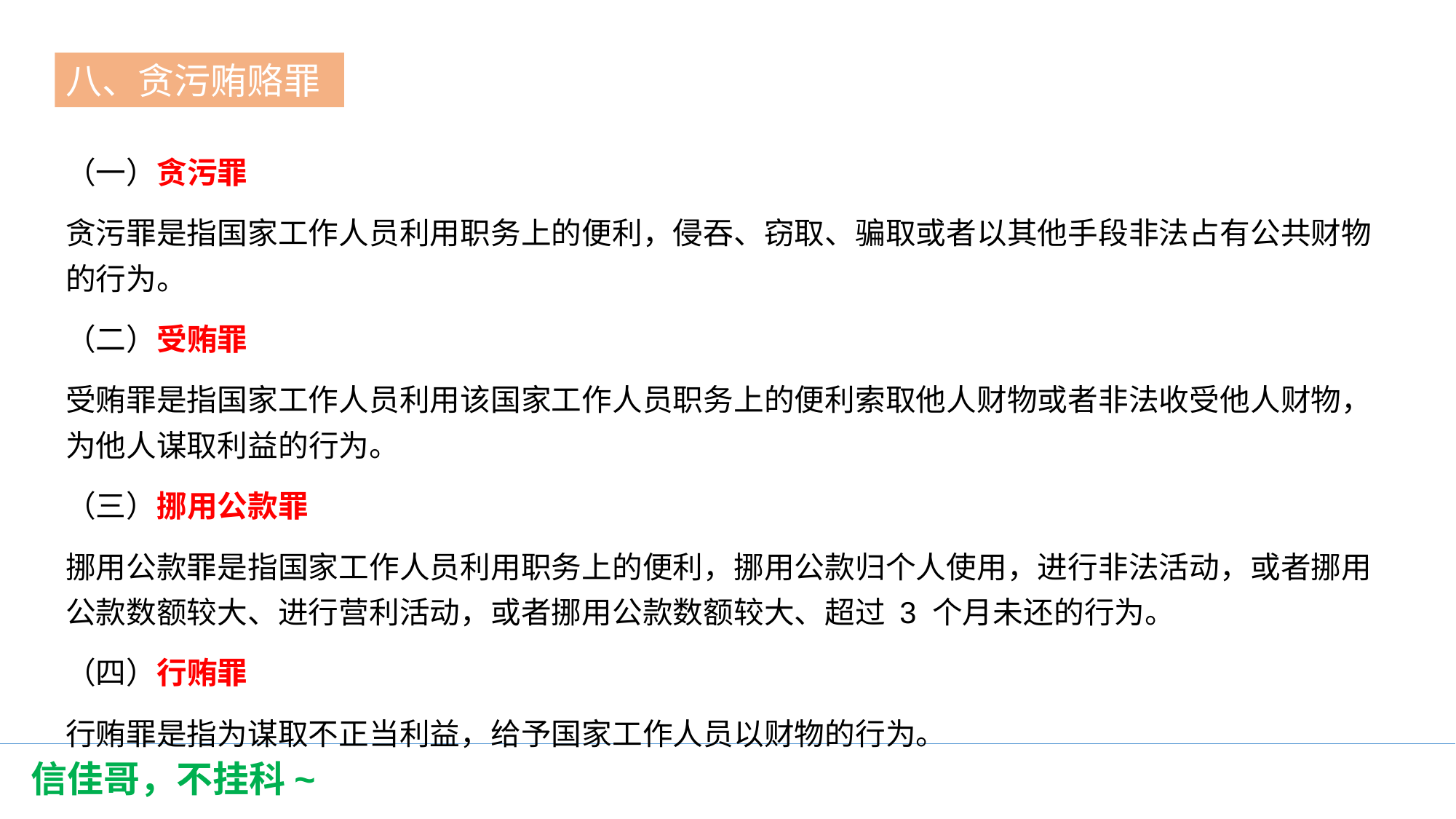

八、贪污贿赂罪
第一节
（一）贪污罪
贪污罪是指国家工作人员利用职务上的便利，侵吞、窃取、骗取或者以其他手段非法占有公共财物的行为。
（二）受贿罪
受贿罪是指国家工作人员利用该国家工作人员职务上的便利索取他人财物或者非法收受他人财物，为他人谋取利益的行为。
（三）挪用公款罪
挪用公款罪是指国家工作人员利用职务上的便利，挪用公款归个人使用，进行非法活动，或者挪用公款数额较大、进行营利活动，或者挪用公款数额较大、超过 3 个月未还的行为。
（四）行贿罪
行贿罪是指为谋取不正当利益，给予国家工作人员以财物的行为。